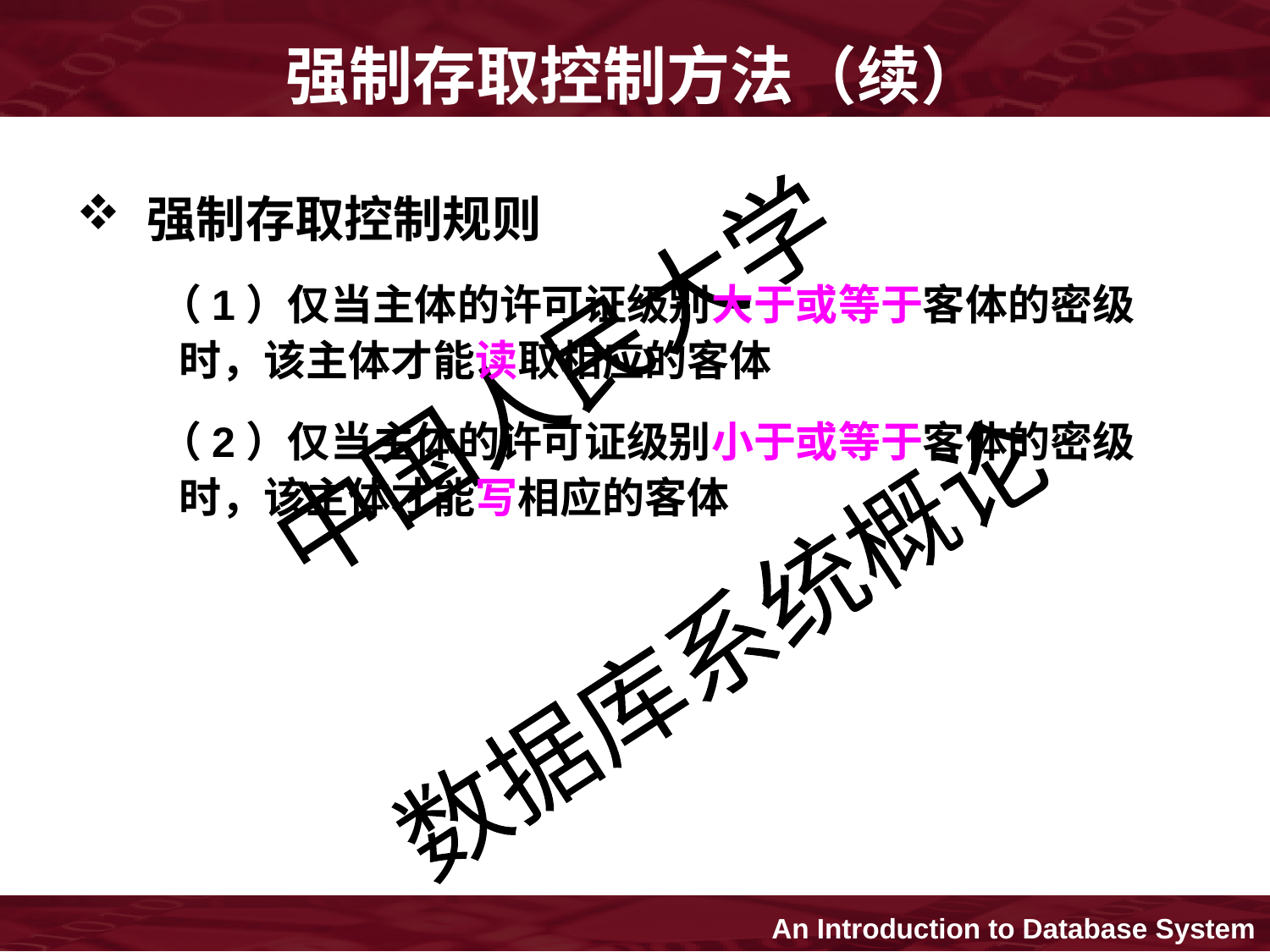

强制存取控制方法（续）
 强制存取控制规则
 （1）仅当主体的许可证级别大于或等于客体的密级时，该主体才能读取相应的客体
 （2）仅当主体的许可证级别小于或等于客体的密级时，该主体才能写相应的客体